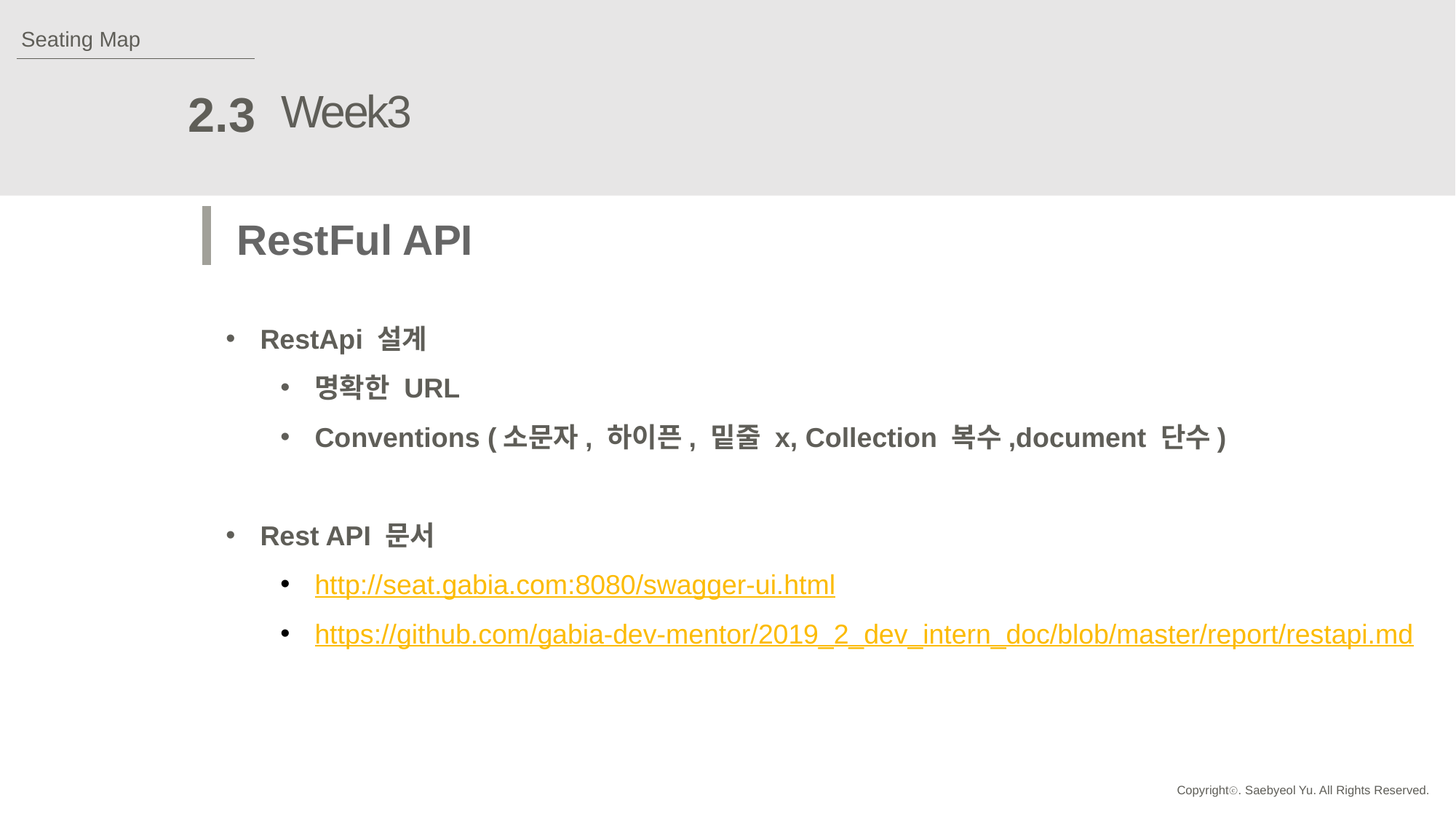

Seating Map
Week3
2.3
RestFul API
RestApi 설계
명확한 URL
Conventions (소문자, 하이픈, 밑줄 x, Collection 복수,document 단수)

Rest API 문서
http://seat.gabia.com:8080/swagger-ui.html
https://github.com/gabia-dev-mentor/2019_2_dev_intern_doc/blob/master/report/restapi.md